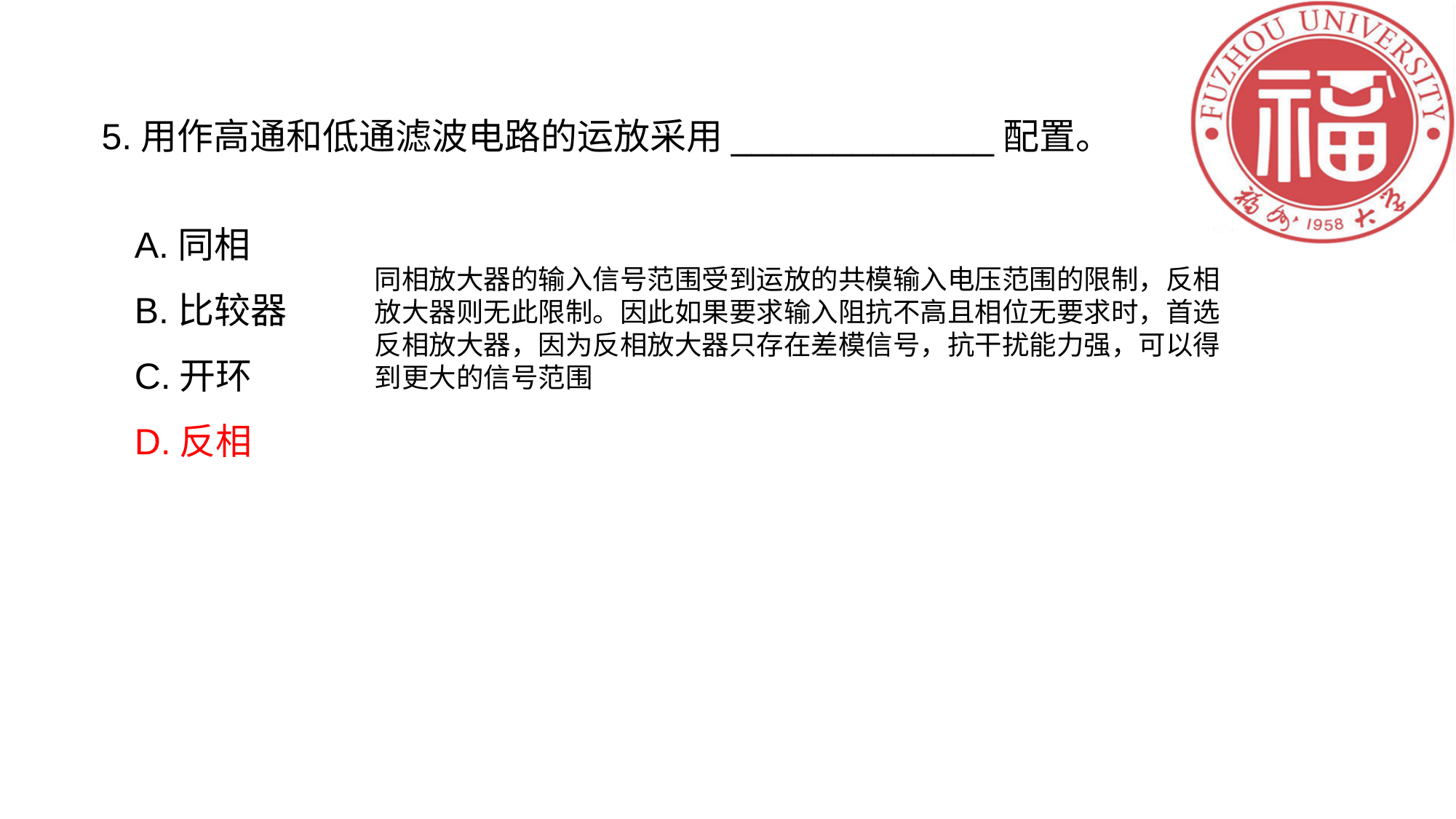

5.用作高通和低通滤波电路的运放采用_____________配置。
A.同相
B.比较器
C.开环
D.反相
同相放大器的输入信号范围受到运放的共模输入电压范围的限制，反相放大器则无此限制。因此如果要求输入阻抗不高且相位无要求时，首选反相放大器，因为反相放大器只存在差模信号，抗干扰能力强，可以得到更大的信号范围